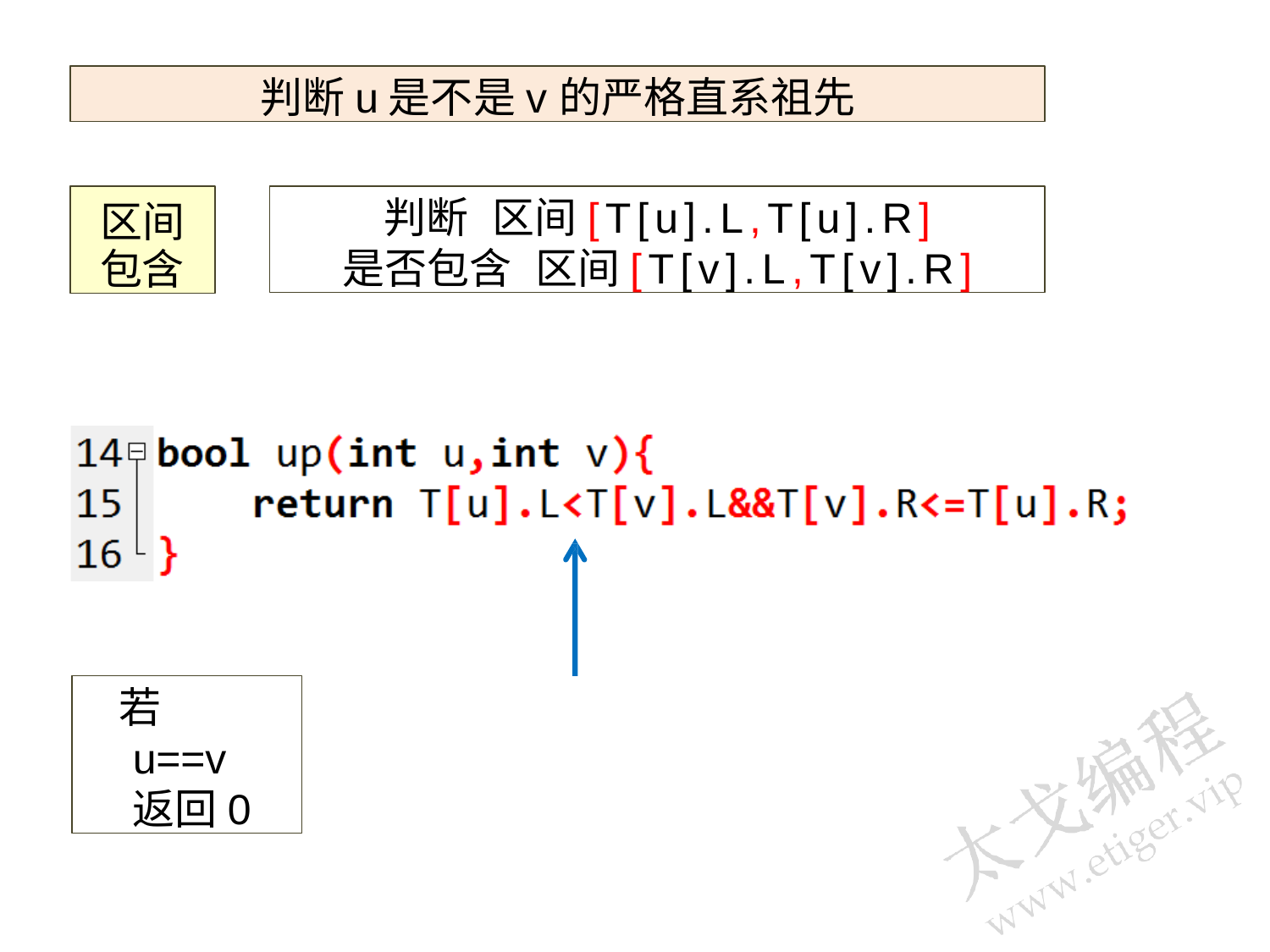

判断u是不是v的严格直系祖先
区间 包含
判断	区间[T[u].L,T[u].R]
是否包含	区间[T[v].L,T[v].R]

若u==v 返回0